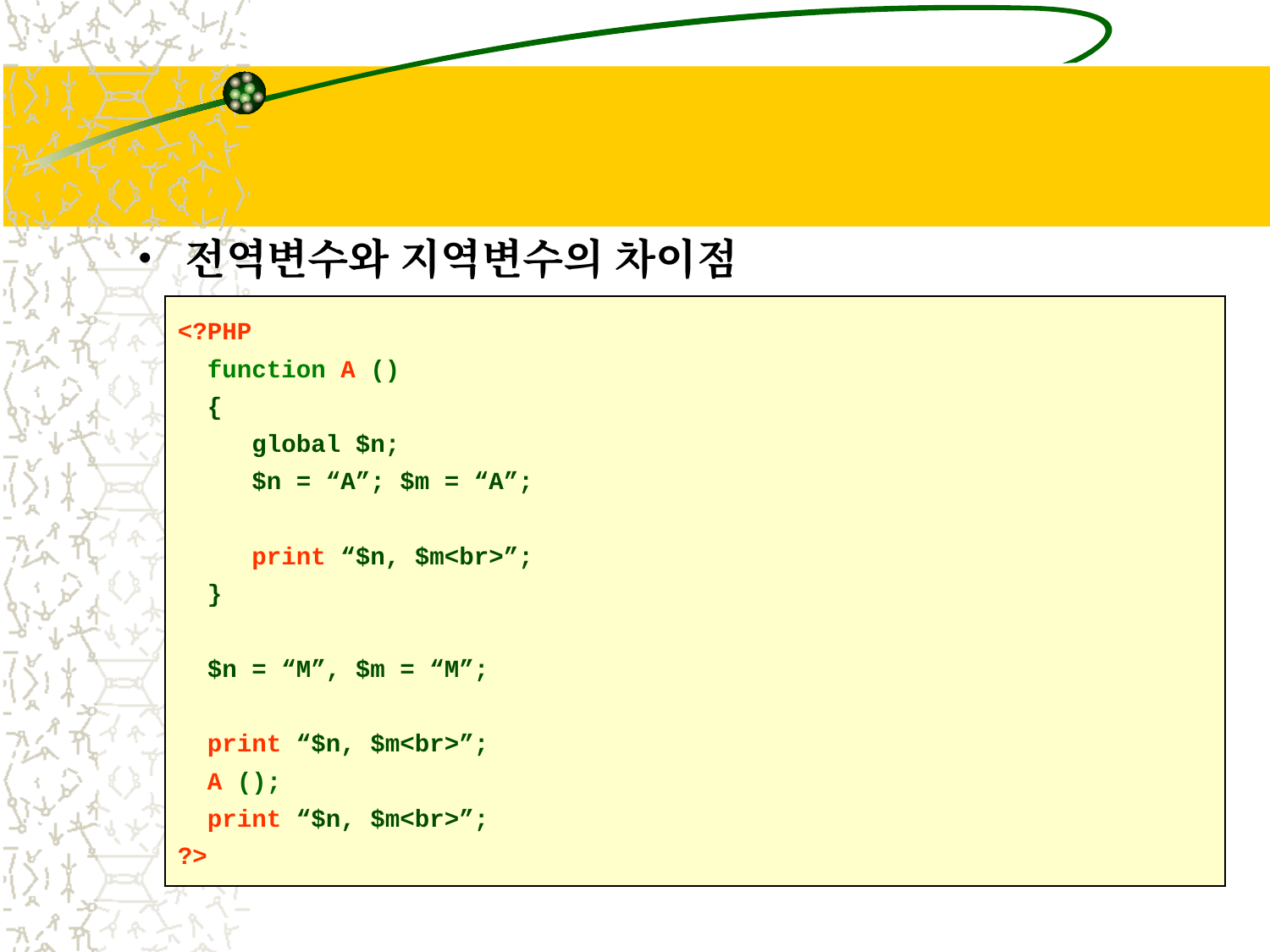

#
전역변수와 지역변수의 차이점
<?PHP
  function A ()
  {
     global $n;
     $n = “A”; $m = “A”;

     print “$n, $m<br>”;
  }

  $n = “M”, $m = “M”;

  print “$n, $m<br>”;
  A ();
  print “$n, $m<br>”;
?>